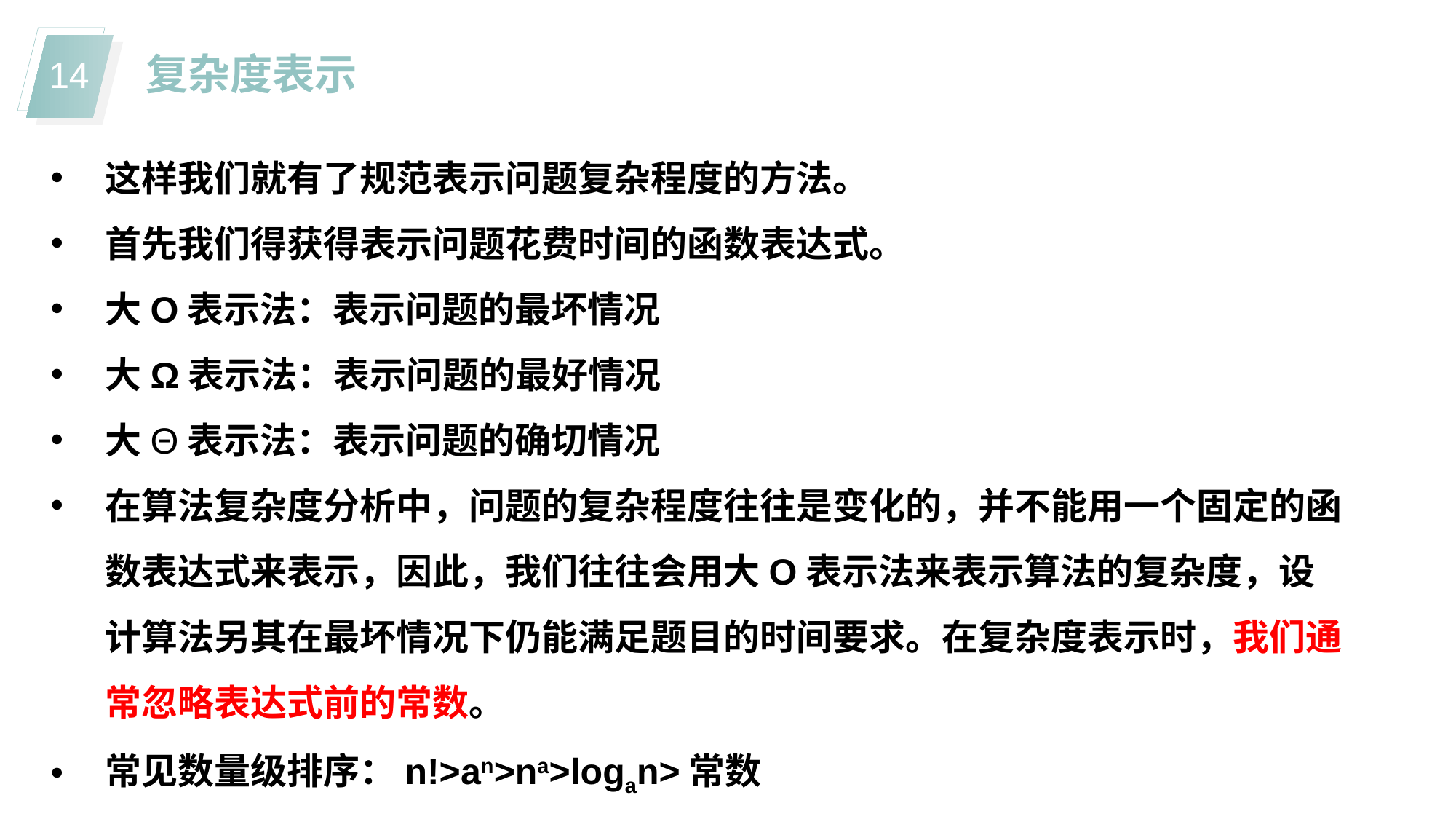

复杂度表示
这样我们就有了规范表示问题复杂程度的方法。
首先我们得获得表示问题花费时间的函数表达式。
大O表示法：表示问题的最坏情况
大Ω表示法：表示问题的最好情况
大Θ表示法：表示问题的确切情况
在算法复杂度分析中，问题的复杂程度往往是变化的，并不能用一个固定的函数表达式来表示，因此，我们往往会用大O表示法来表示算法的复杂度，设计算法另其在最坏情况下仍能满足题目的时间要求。在复杂度表示时，我们通常忽略表达式前的常数。
常见数量级排序：n!>an>na>logan>常数